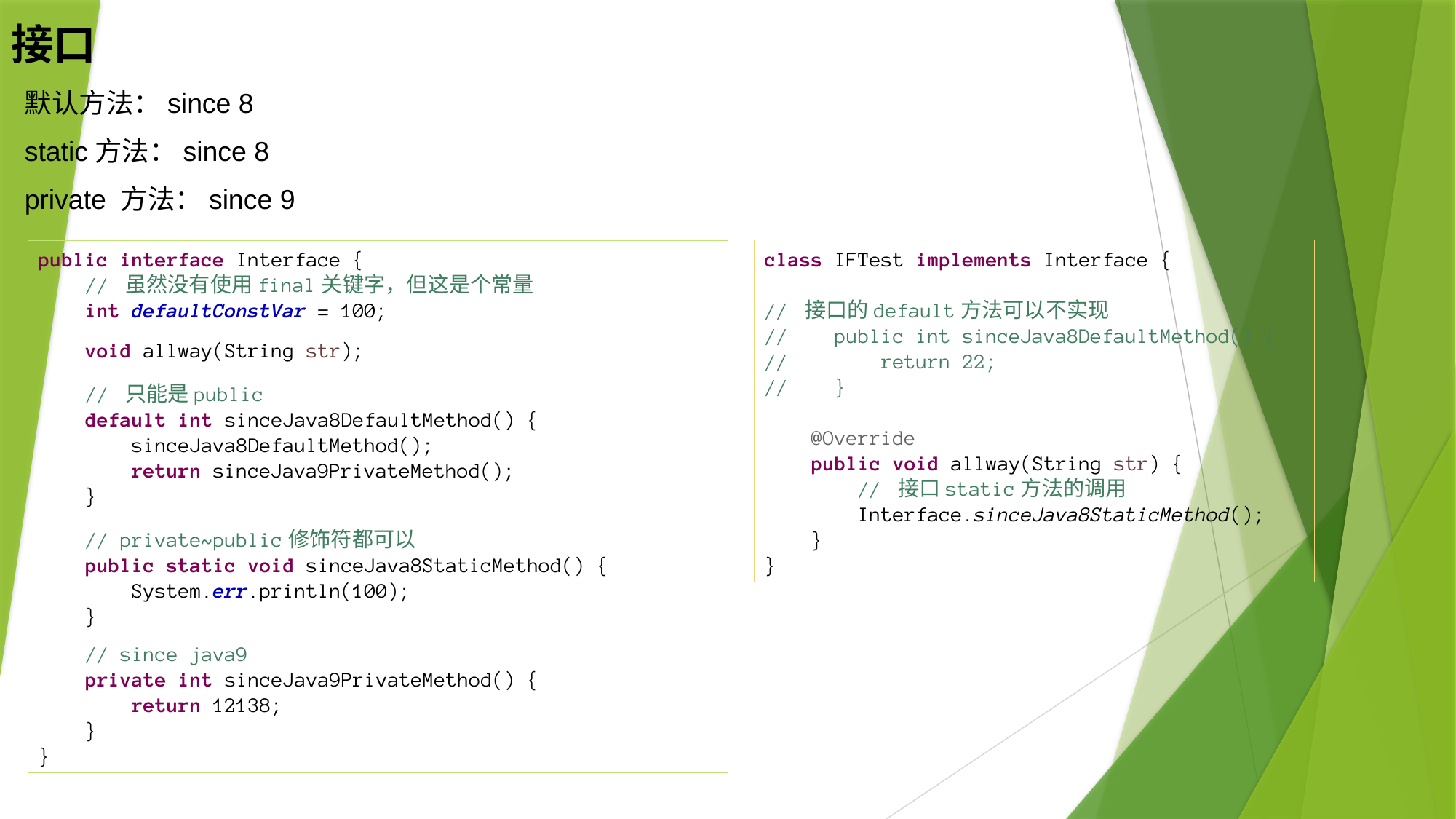

# 接口
默认方法：since 8
static方法：since 8
private 方法：since 9
public interface Interface {
    // 虽然没有使用final关键字，但这是个常量
    int defaultConstVar = 100;

    void allway(String str);

    // 只能是public
    default int sinceJava8DefaultMethod() {
        sinceJava8DefaultMethod();
        return sinceJava9PrivateMethod();
    }

    // private~public修饰符都可以
    public static void sinceJava8StaticMethod() {
        System.err.println(100);
    }

    // since java9
    private int sinceJava9PrivateMethod() {
        return 12138;
    }
}
class IFTest implements Interface {

// 接口的default方法可以不实现
//    public int sinceJava8DefaultMethod() {
//        return 22;
//    }

    @Override
    public void allway(String str) {
        // 接口static方法的调用
        Interface.sinceJava8StaticMethod();
    }
}